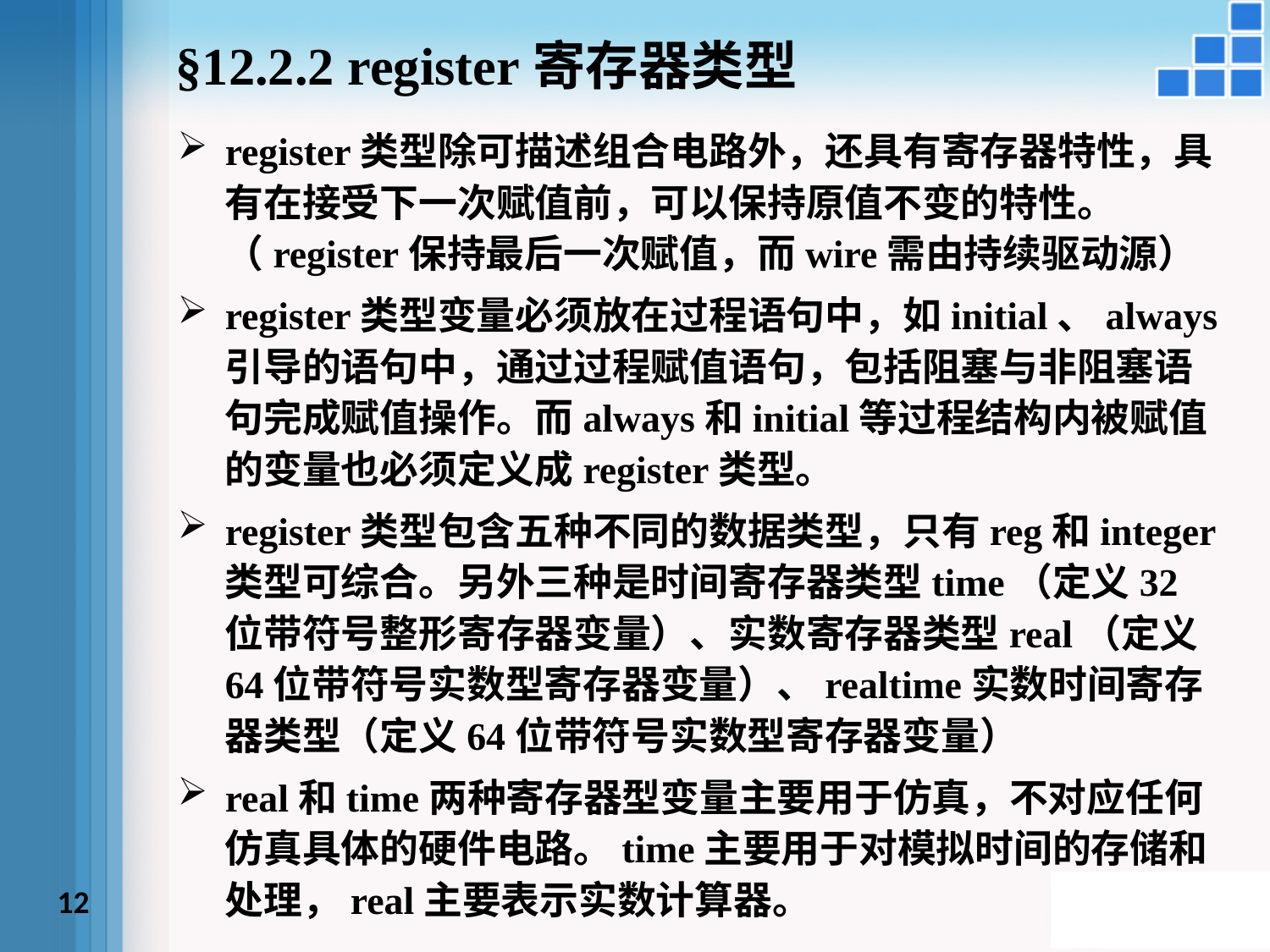

§12.2.2 register寄存器类型
register类型除可描述组合电路外，还具有寄存器特性，具有在接受下一次赋值前，可以保持原值不变的特性。（register保持最后一次赋值，而wire需由持续驱动源）
register类型变量必须放在过程语句中，如initial、always引导的语句中，通过过程赋值语句，包括阻塞与非阻塞语句完成赋值操作。而always和initial等过程结构内被赋值的变量也必须定义成register类型。
register类型包含五种不同的数据类型，只有reg和integer类型可综合。另外三种是时间寄存器类型time（定义32位带符号整形寄存器变量）、实数寄存器类型real（定义64位带符号实数型寄存器变量）、realtime实数时间寄存器类型（定义64位带符号实数型寄存器变量）
real和time两种寄存器型变量主要用于仿真，不对应任何仿真具体的硬件电路。time主要用于对模拟时间的存储和处理，real主要表示实数计算器。

12